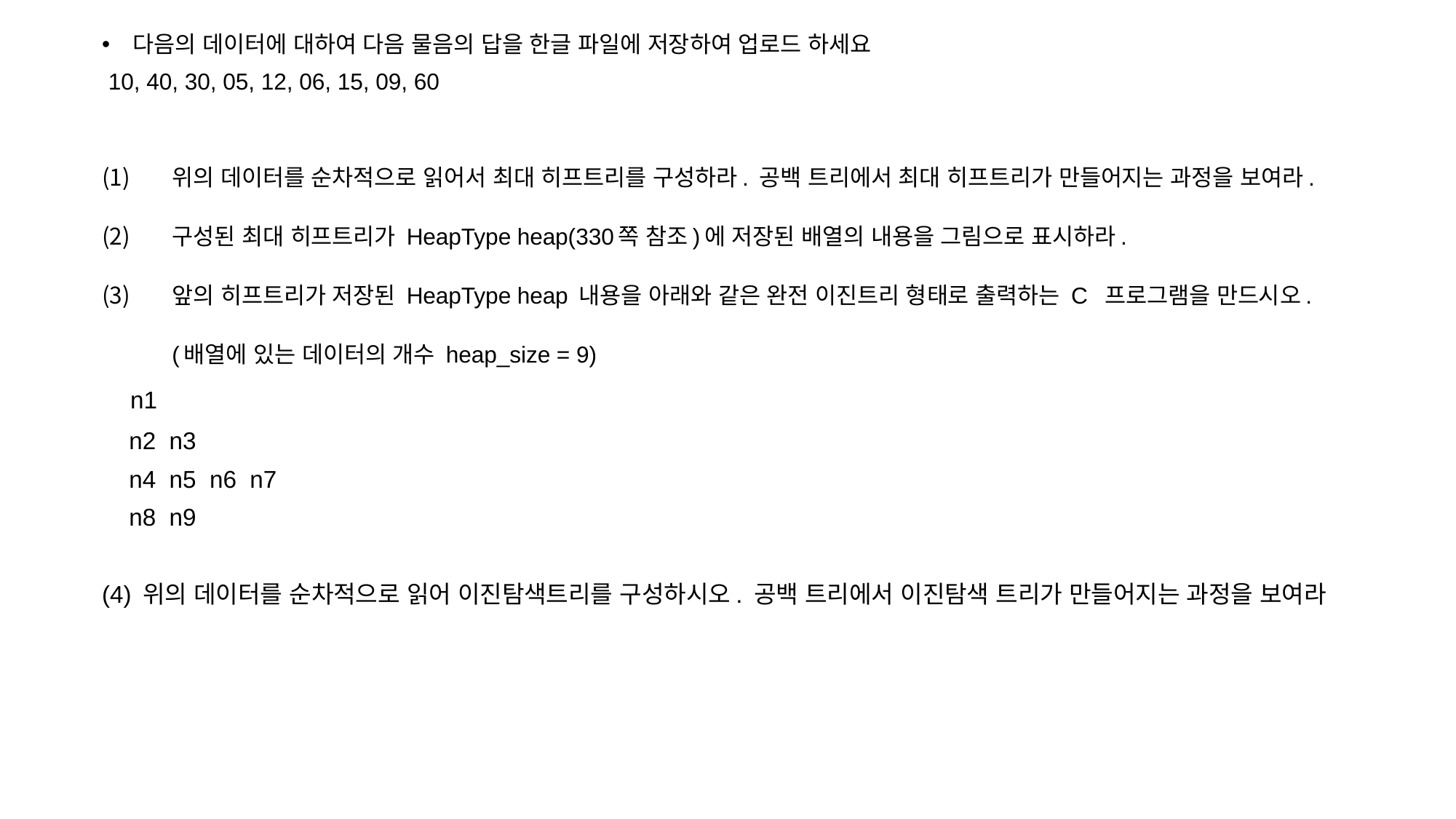

다음의 데이터에 대하여 다음 물음의 답을 한글 파일에 저장하여 업로드 하세요
 10, 40, 30, 05, 12, 06, 15, 09, 60

위의 데이터를 순차적으로 읽어서 최대 히프트리를 구성하라. 공백 트리에서 최대 히프트리가 만들어지는 과정을 보여라.
구성된 최대 히프트리가 HeapType heap(330쪽 참조)에 저장된 배열의 내용을 그림으로 표시하라.
앞의 히프트리가 저장된 HeapType heap 내용을 아래와 같은 완전 이진트리 형태로 출력하는 C  프로그램을 만드시오.
           (배열에 있는 데이터의 개수 heap_size = 9)
   n1
    n2  n3
    n4  n5  n6  n7
    n8  n9

(4) 위의 데이터를 순차적으로 읽어 이진탐색트리를 구성하시오. 공백 트리에서 이진탐색 트리가 만들어지는 과정을 보여라